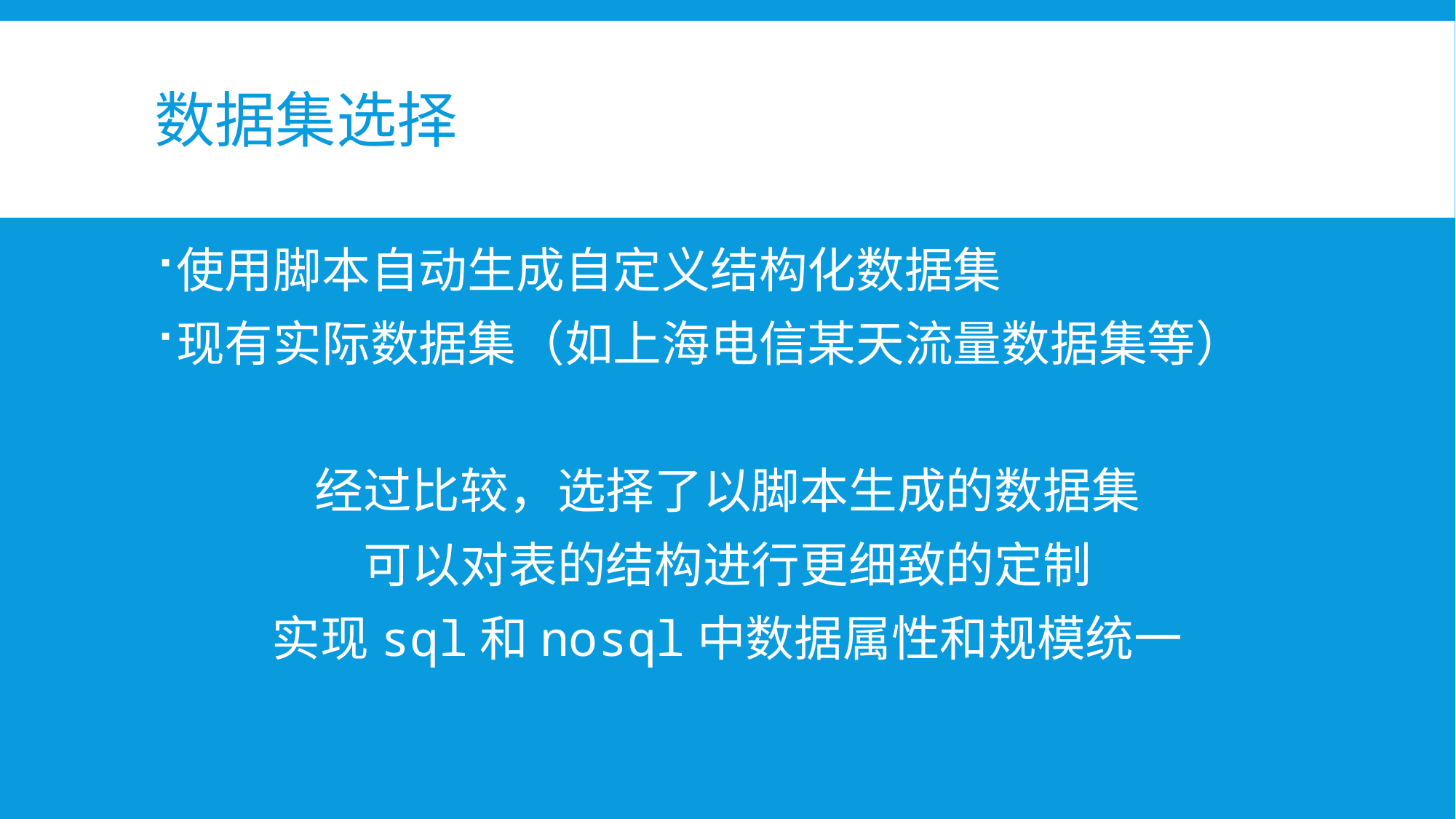

# 数据集选择
使用脚本自动生成自定义结构化数据集
现有实际数据集（如上海电信某天流量数据集等）

经过比较，选择了以脚本生成的数据集
可以对表的结构进行更细致的定制
实现sql和nosql中数据属性和规模统一